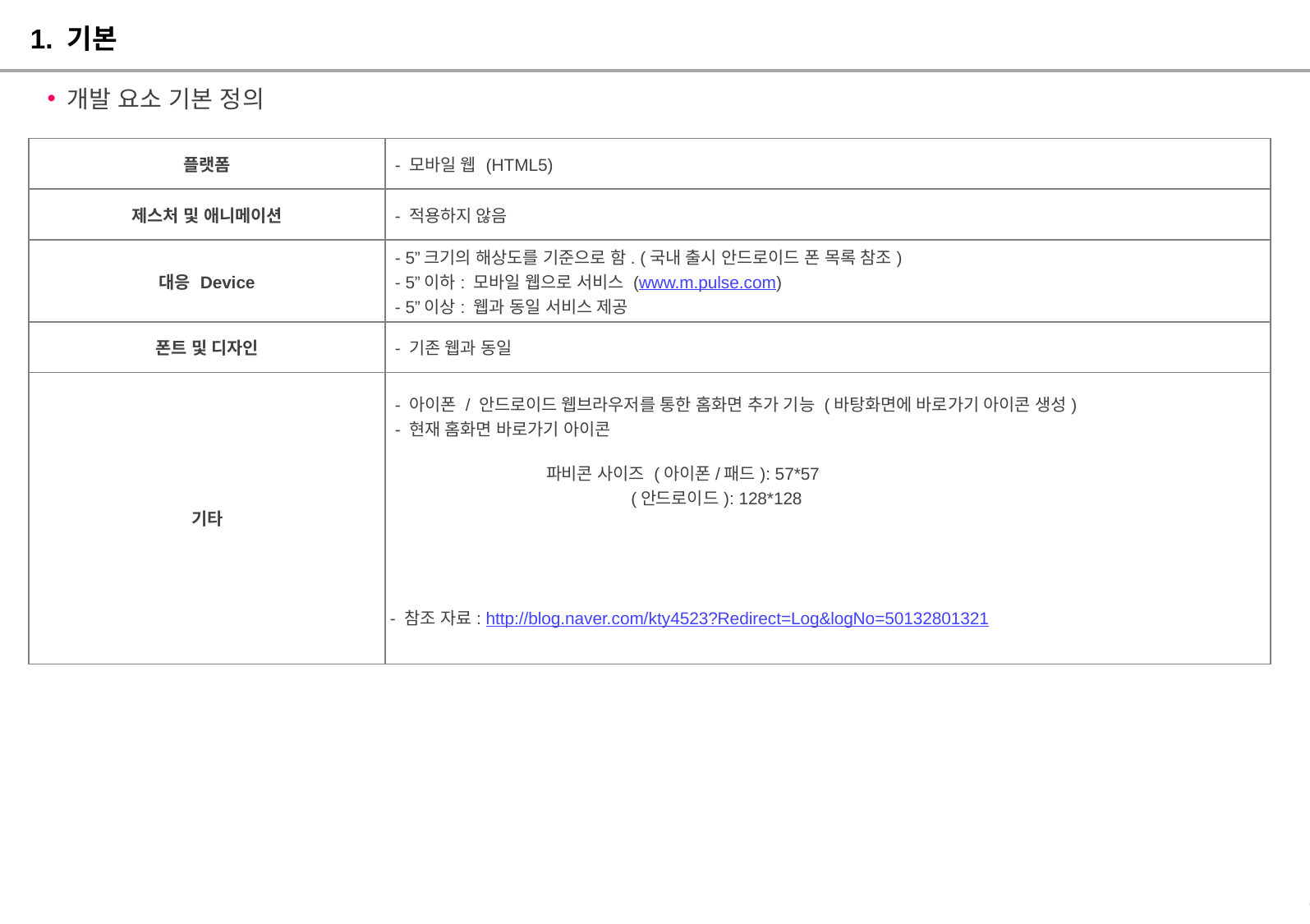

# 1. 기본
 개발 요소 기본 정의
| 플랫폼 | - 모바일 웹 (HTML5) |
| --- | --- |
| 제스처 및 애니메이션 | - 적용하지 않음 |
| 대응 Device | - 5”크기의 해상도를 기준으로 함. (국내 출시 안드로이드 폰 목록 참조) - 5”이하: 모바일 웹으로 서비스 (www.m.pulse.com) - 5”이상: 웹과 동일 서비스 제공 |
| 폰트 및 디자인 | - 기존 웹과 동일 |
| 기타 | - 아이폰 / 안드로이드 웹브라우저를 통한 홈화면 추가 기능 (바탕화면에 바로가기 아이콘 생성) - 현재 홈화면 바로가기 아이콘 파비콘 사이즈 (아이폰/패드): 57\*57 (안드로이드): 128\*128 - 참조 자료: http://blog.naver.com/kty4523?Redirect=Log&logNo=50132801321 |